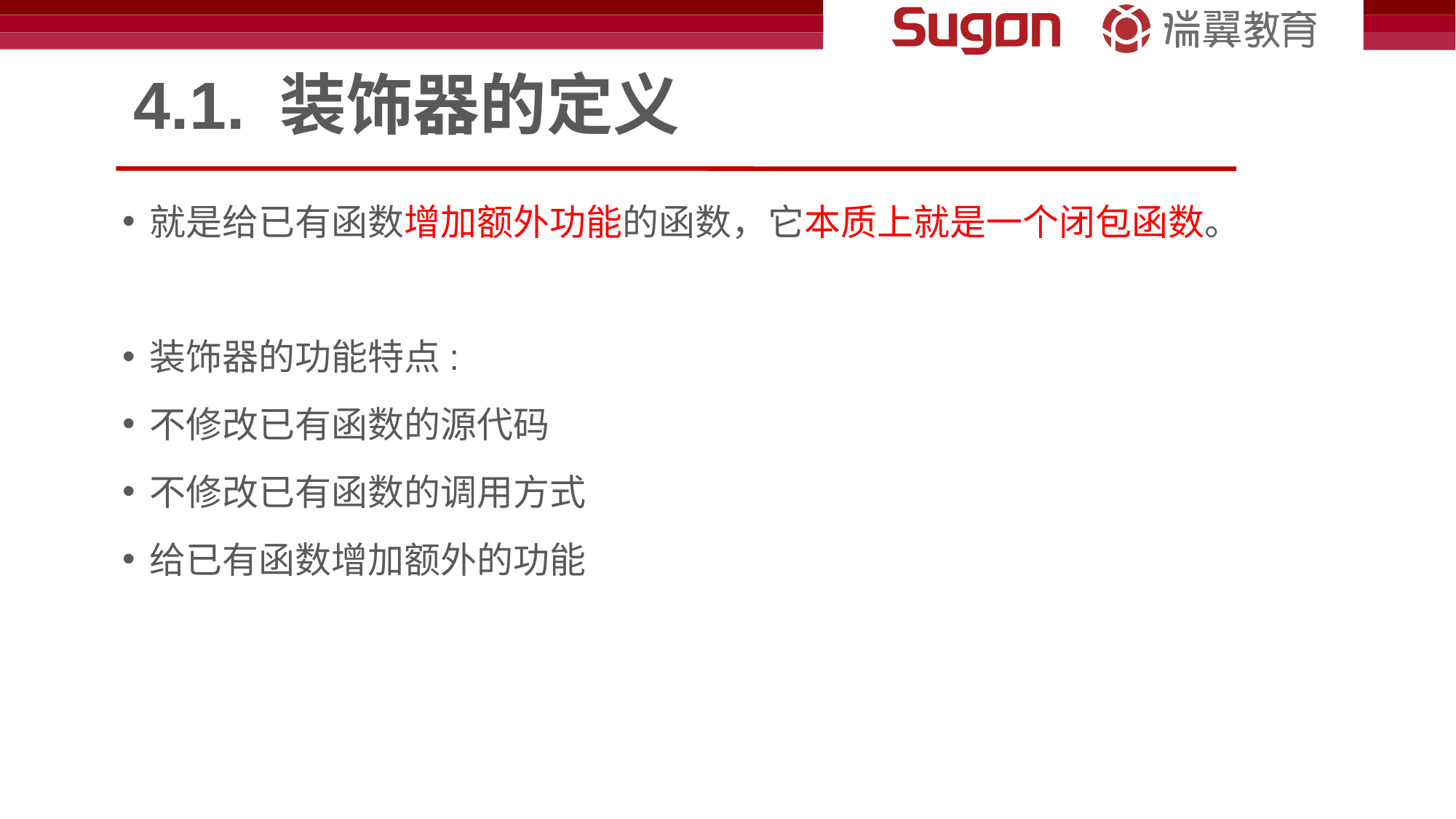

# 4.1. 装饰器的定义
就是给已有函数增加额外功能的函数，它本质上就是一个闭包函数。

装饰器的功能特点:
不修改已有函数的源代码
不修改已有函数的调用方式
给已有函数增加额外的功能